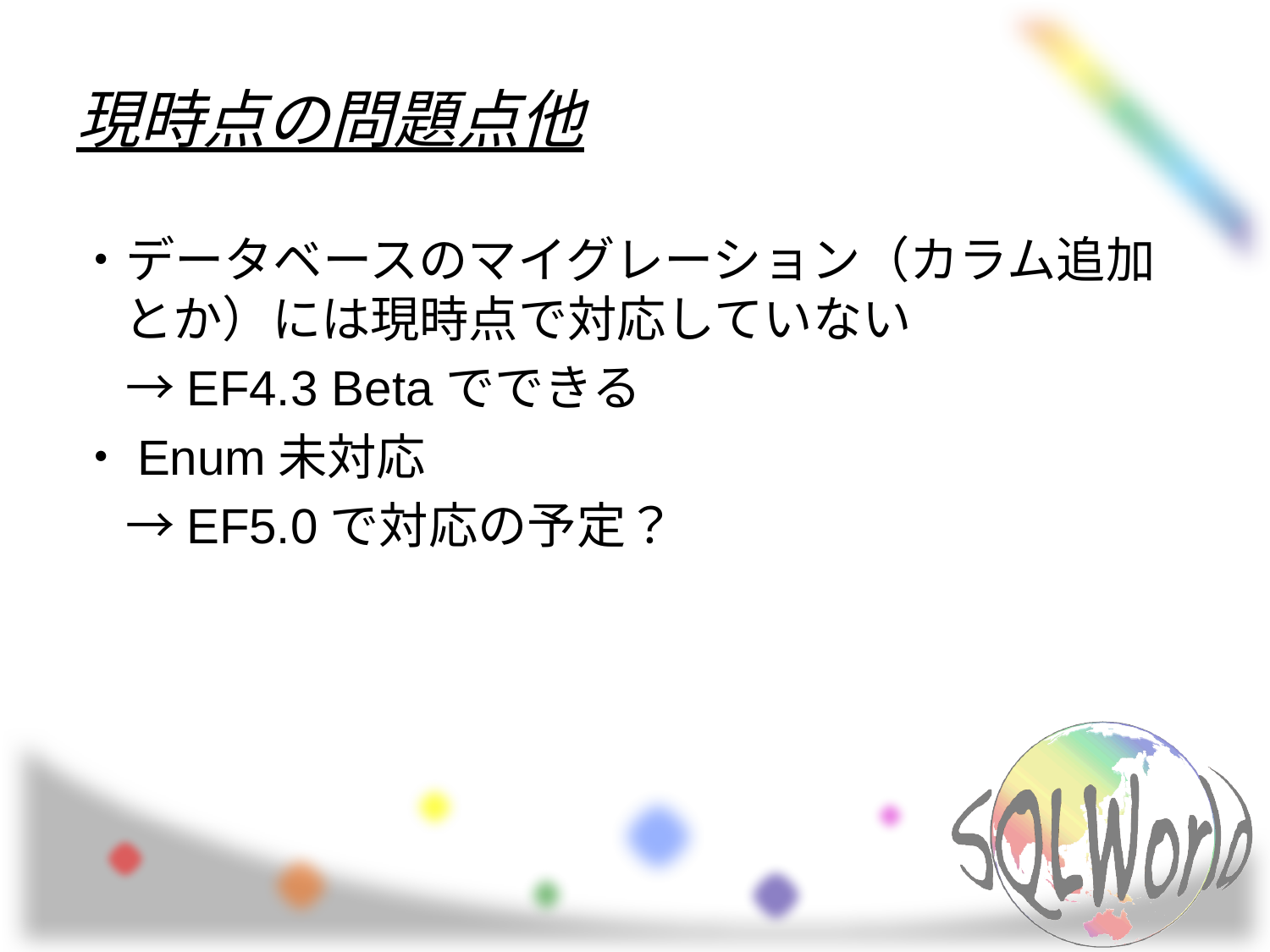

# 現時点の問題点他
・データベースのマイグレーション（カラム追加とか）には現時点で対応していない
　→EF4.3 Betaでできる
・Enum未対応
　→EF5.0で対応の予定？